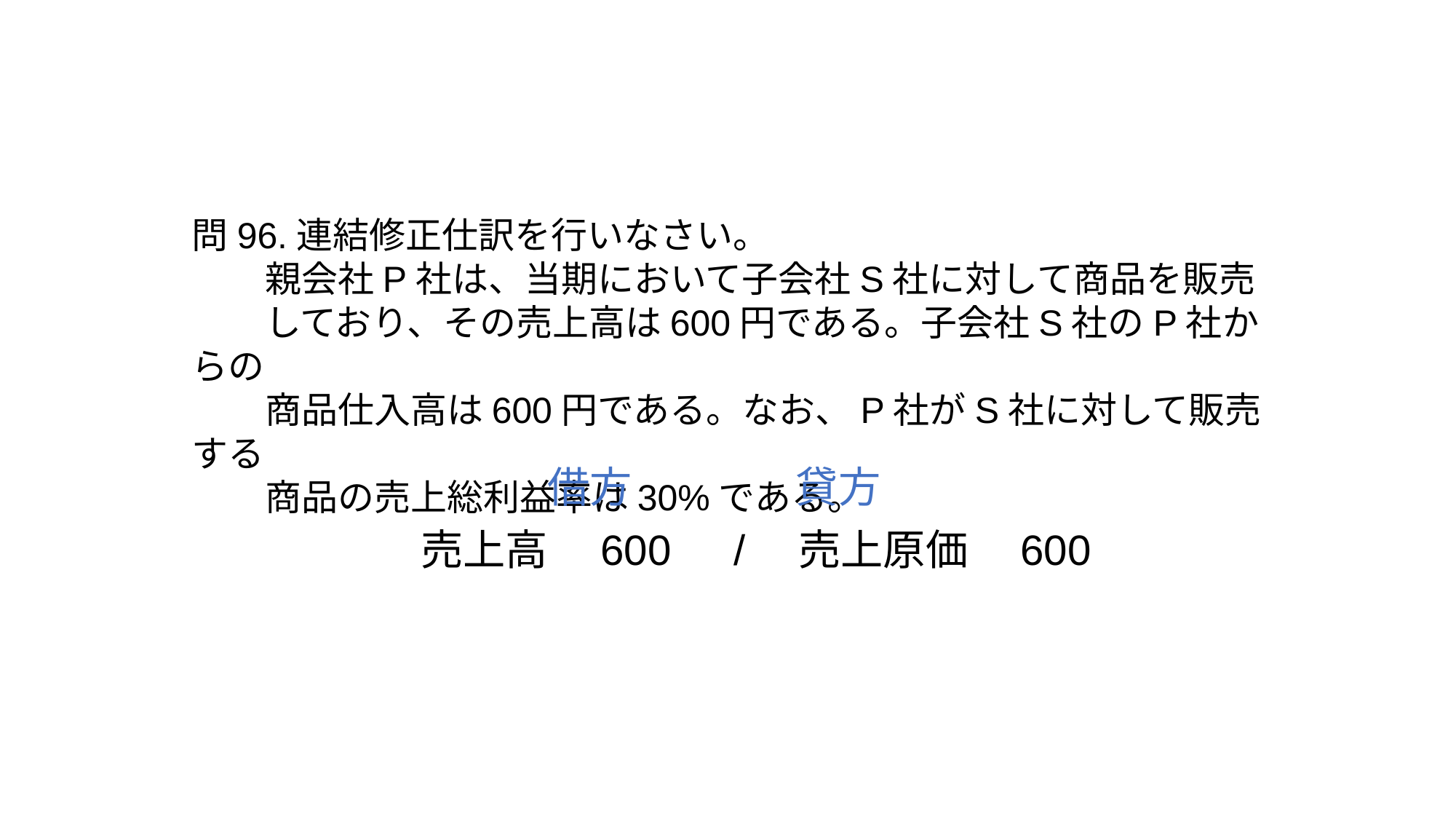

問96.連結修正仕訳を行いなさい。
　　親会社P社は、当期において子会社S社に対して商品を販売
　　しており、その売上高は600円である。子会社S社のP社からの
　　商品仕入高は600円である。なお、P社がS社に対して販売する
　　商品の売上総利益率は30%である。
借方
貸方
売上高　600　/　売上原価　600